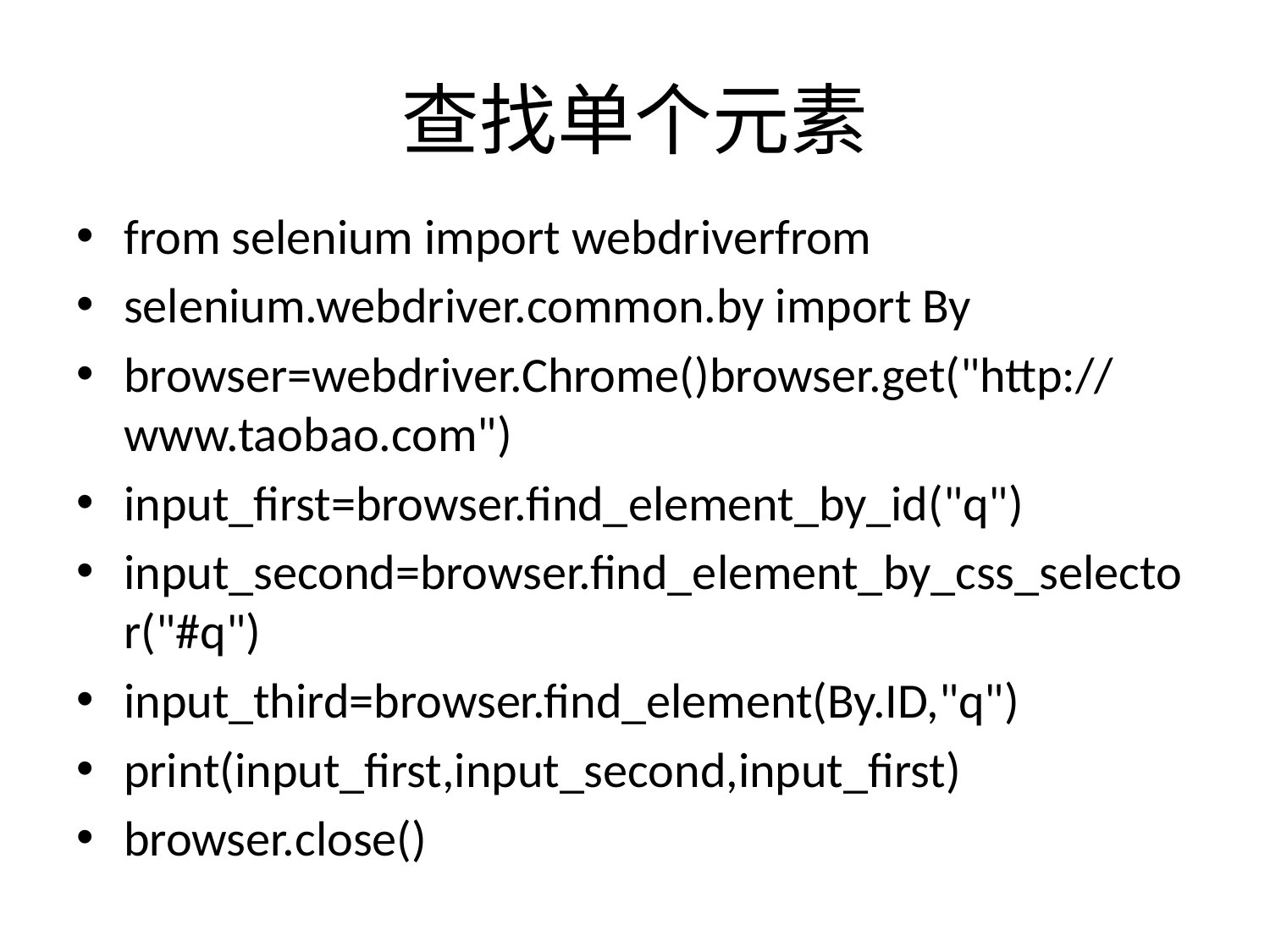

# 查找单个元素
from selenium import webdriverfrom
selenium.webdriver.common.by import By
browser=webdriver.Chrome()browser.get("http://www.taobao.com")
input_first=browser.find_element_by_id("q")
input_second=browser.find_element_by_css_selector("#q")
input_third=browser.find_element(By.ID,"q")
print(input_first,input_second,input_first)
browser.close()